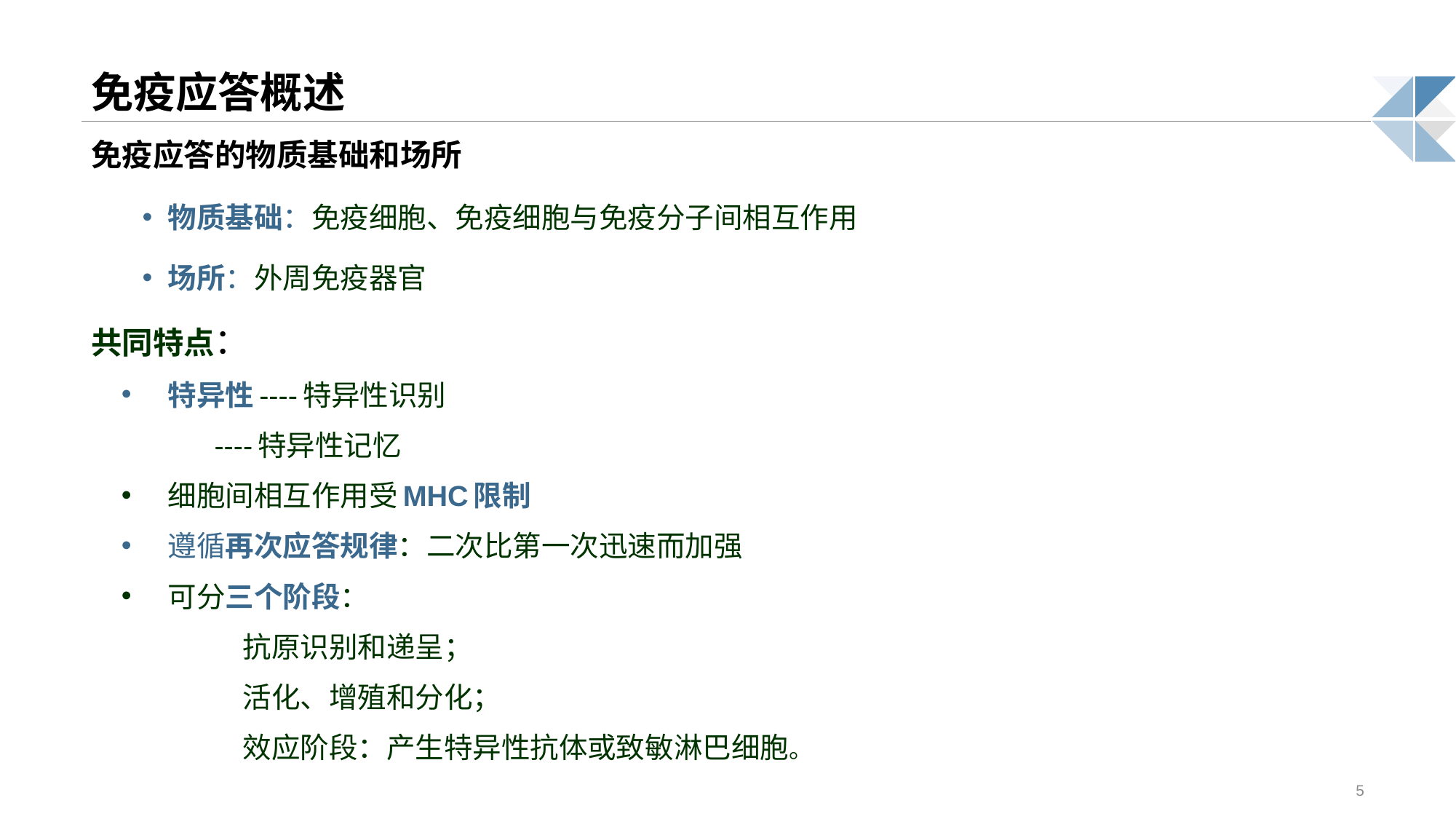

# 免疫应答概述
免疫应答的物质基础和场所
物质基础：免疫细胞、免疫细胞与免疫分子间相互作用
场所：外周免疫器官
共同特点：
特异性----特异性识别
         ----特异性记忆
细胞间相互作用受MHC限制
遵循再次应答规律：二次比第一次迅速而加强
可分三个阶段：
               抗原识别和递呈；
               活化、增殖和分化；
               效应阶段：产生特异性抗体或致敏淋巴细胞。

5